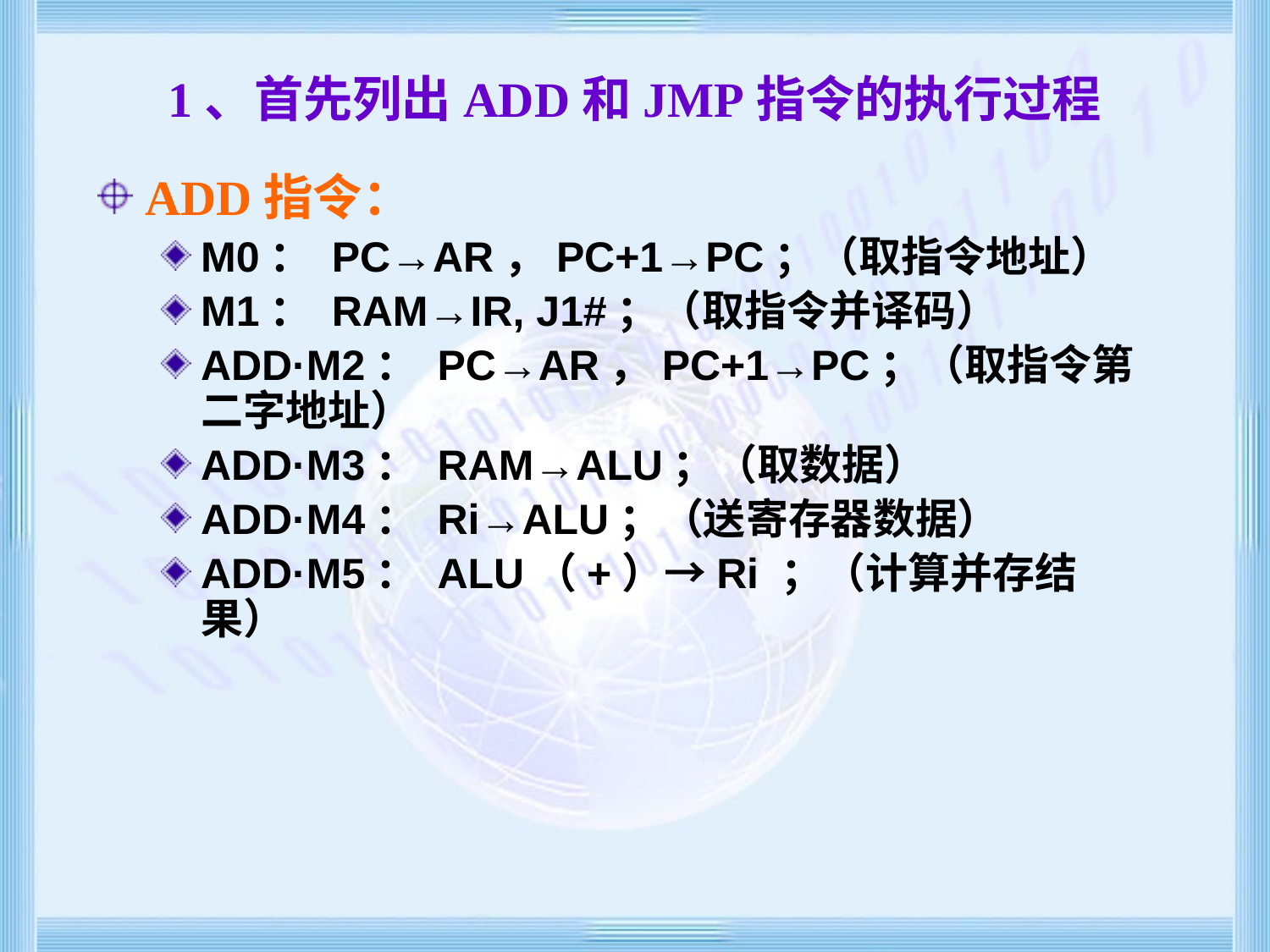

# 1、首先列出ADD和JMP指令的执行过程
ADD指令：
M0： PC→AR，PC+1→PC；（取指令地址）
M1： RAM→IR, J1#；（取指令并译码）
ADD·M2： PC→AR，PC+1→PC；（取指令第二字地址）
ADD·M3： RAM→ALU；（取数据）
ADD·M4： Ri→ALU；（送寄存器数据）
ADD·M5： ALU（+）→Ri ；（计算并存结果）

56